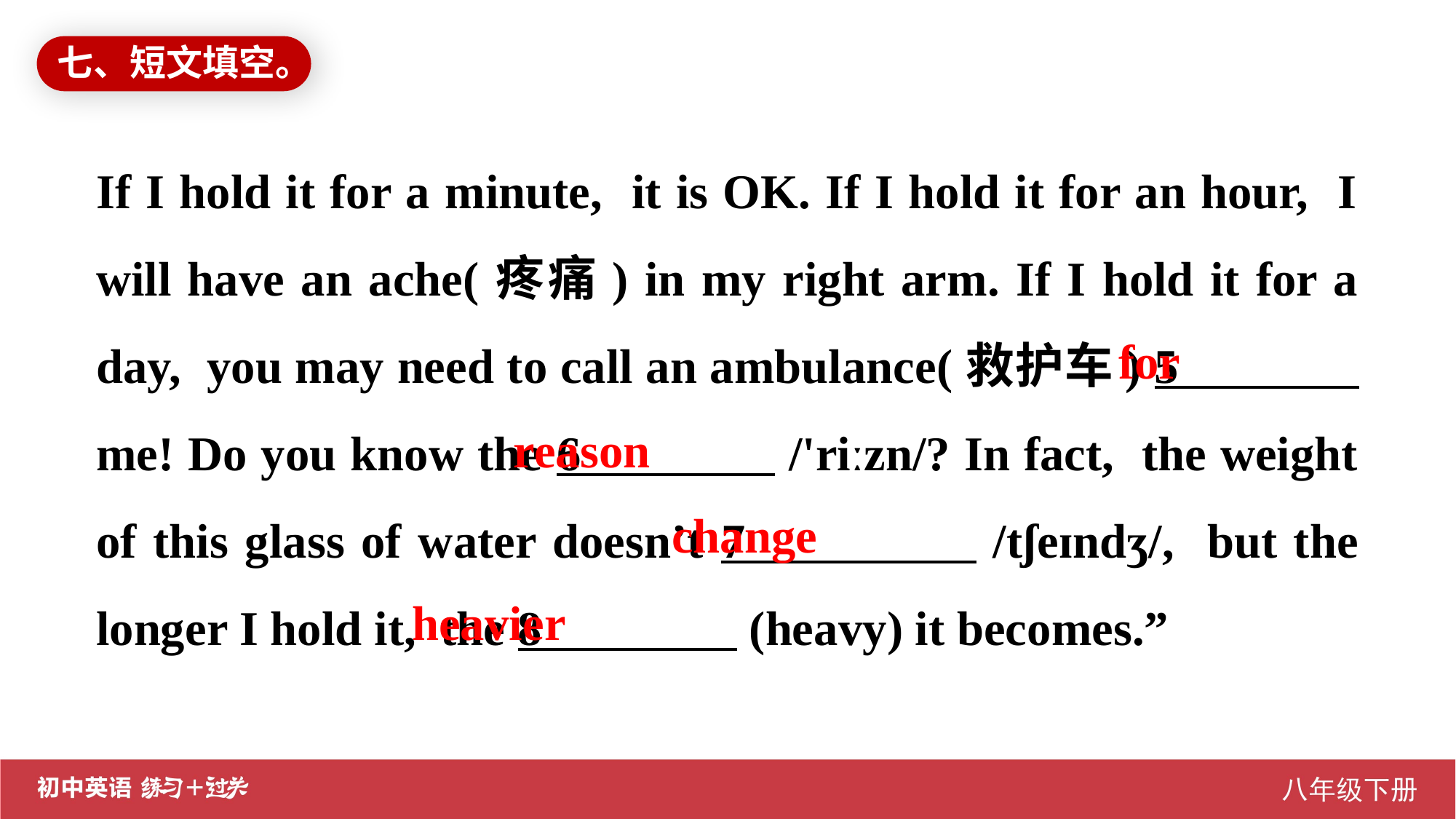

七、短文填空。

If I hold it for a minute,  it is OK. If I hold it for an hour,  I will have an ache(疼痛) in my right arm. If I hold it for a day,  you may need to call an ambulance(救护车) 5               me! Do you know the 6               /'riːzn/? In fact,  the weight of this glass of water doesn’t 7               /tʃeɪndʒ/,  but the longer I hold it,  the 8                 (heavy) it becomes.”
for
reason
change
heavier